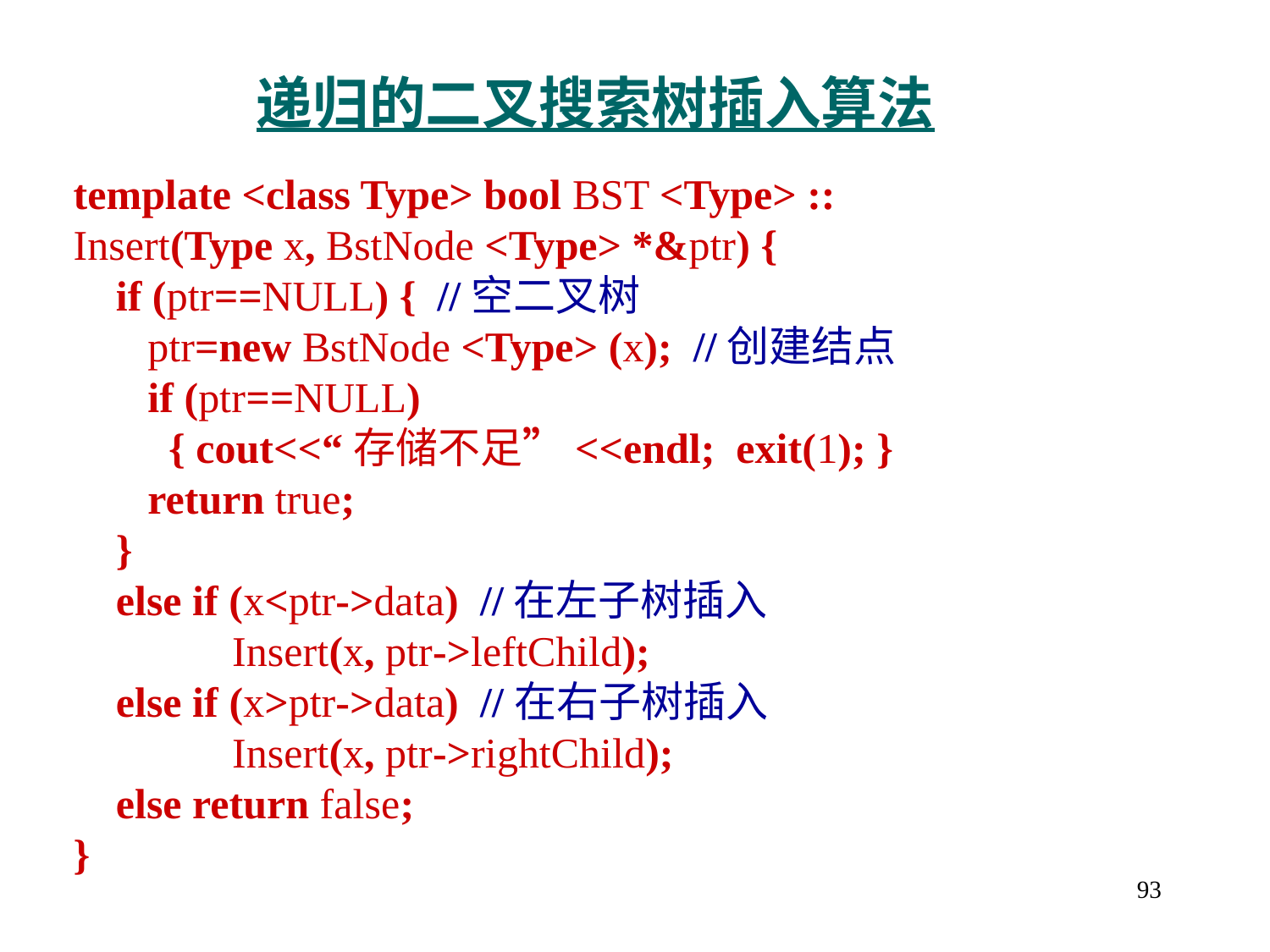

递归的二叉搜索树插入算法
template <class Type> bool BST <Type> ::
Insert(Type x, BstNode <Type> *&ptr) {
    if (ptr==NULL) {  //空二叉树
       ptr=new BstNode <Type> (x);  //创建结点
       if (ptr==NULL)
         { cout<<“存储不足”<<endl;  exit(1); }
       return true;
    }
    else if (x<ptr->data)  //在左子树插入
               Insert(x, ptr->leftChild);
    else if (x>ptr->data)  //在右子树插入
               Insert(x, ptr->rightChild);
    else return false;
}
93